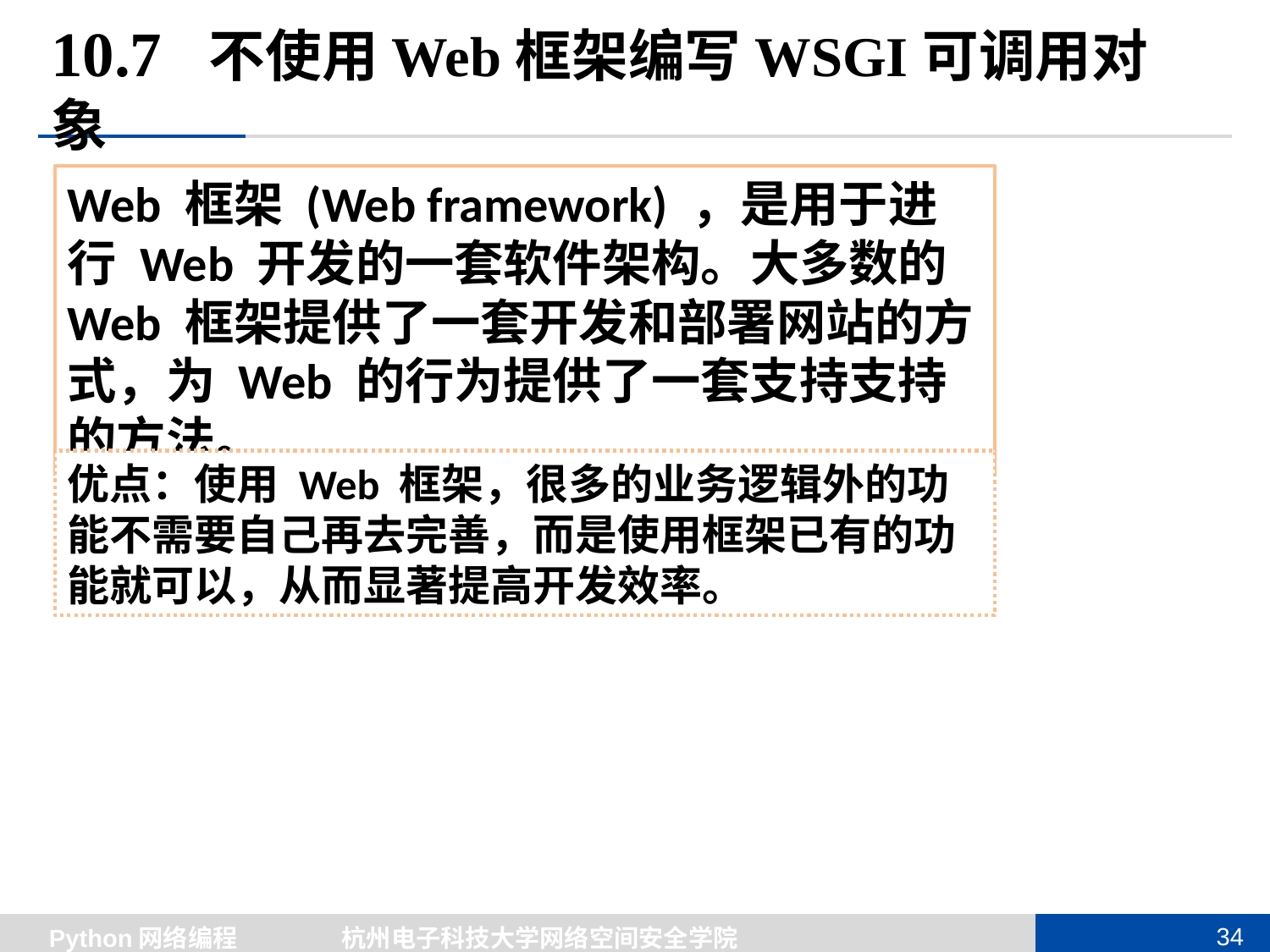

# 10.7  不使用Web框架编写WSGI可调用对象
Web 框架 (Web framework) ，是用于进行 Web 开发的一套软件架构。大多数的 Web 框架提供了一套开发和部署网站的方式，为 Web 的行为提供了一套支持支持的方法。
Sd

优点：使用 Web 框架，很多的业务逻辑外的功能不需要自己再去完善，而是使用框架已有的功能就可以，从而显著提高开发效率。